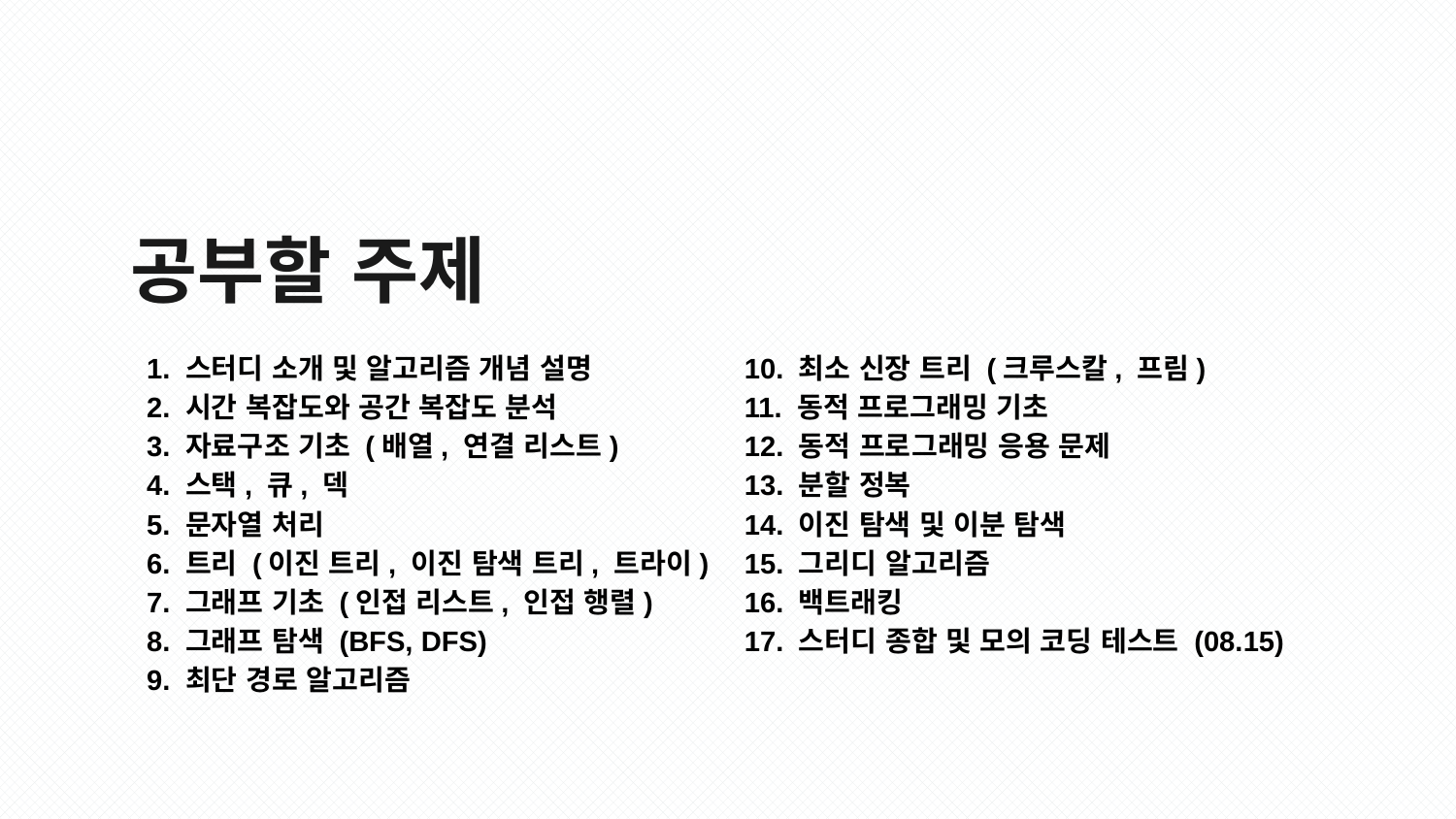

# 공부할 주제
1. 스터디 소개 및 알고리즘 개념 설명
2. 시간 복잡도와 공간 복잡도 분석
3. 자료구조 기초 (배열, 연결 리스트)
4. 스택, 큐, 덱
5. 문자열 처리
6. 트리 (이진 트리, 이진 탐색 트리, 트라이)
7. 그래프 기초 (인접 리스트, 인접 행렬)
8. 그래프 탐색 (BFS, DFS)
9. 최단 경로 알고리즘
10. 최소 신장 트리 (크루스칼, 프림)
11. 동적 프로그래밍 기초
12. 동적 프로그래밍 응용 문제
13. 분할 정복
14. 이진 탐색 및 이분 탐색
15. 그리디 알고리즘
16. 백트래킹
17. 스터디 종합 및 모의 코딩 테스트 (08.15)